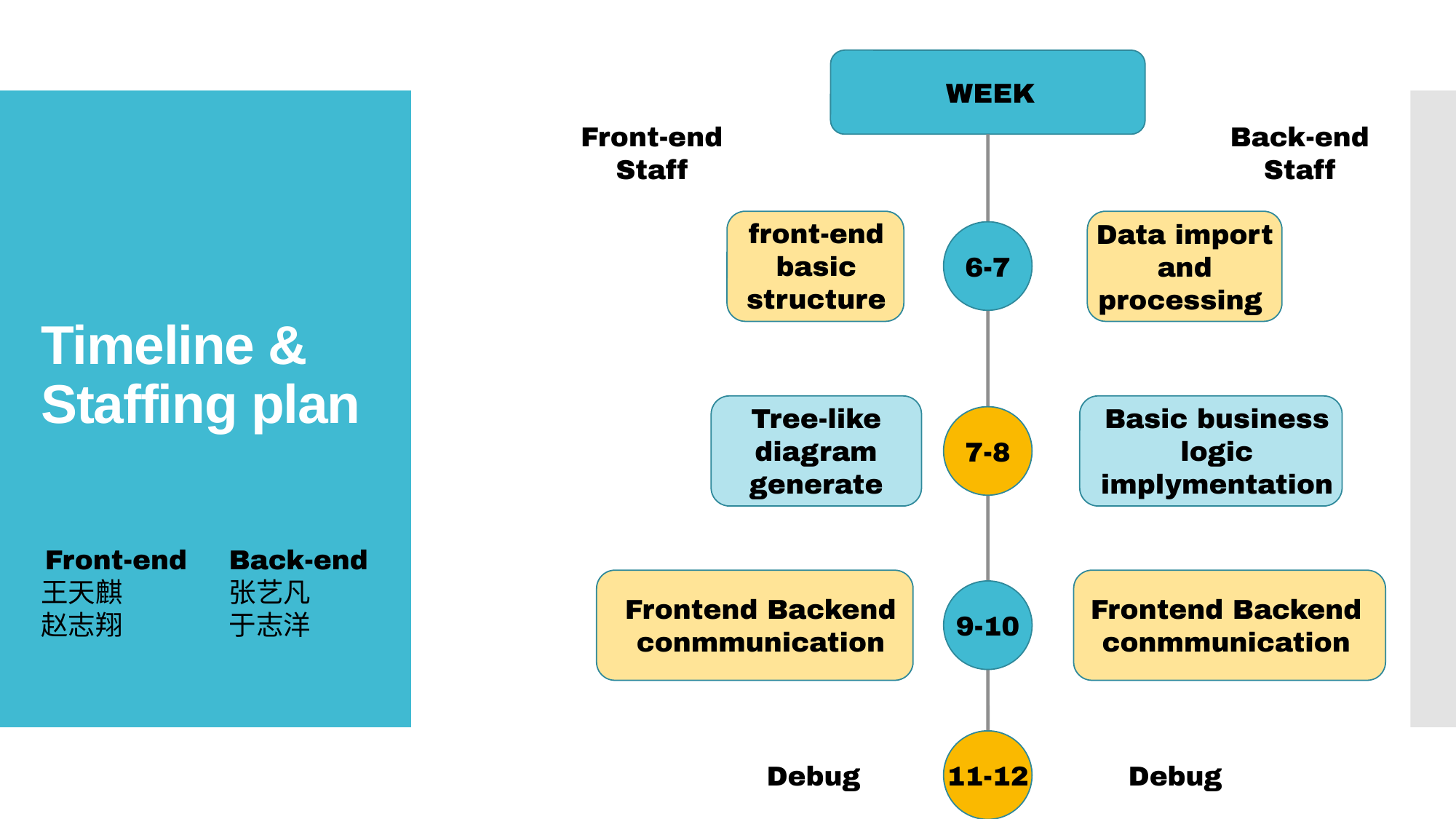

WEEK
Front-end Staff
Back-end Staff
# Timeline & Staffing plan
front-end basic structure

Data import and processing

6-7

Tree-like diagram generate
Basic business logic implymentation

7-8
Front-end
王天麒
赵志翔
Back-end
张艺凡
于志洋

9-10
Frontend Backend conmmunication
Frontend Backend conmmunication

11-12
Debug
Debug